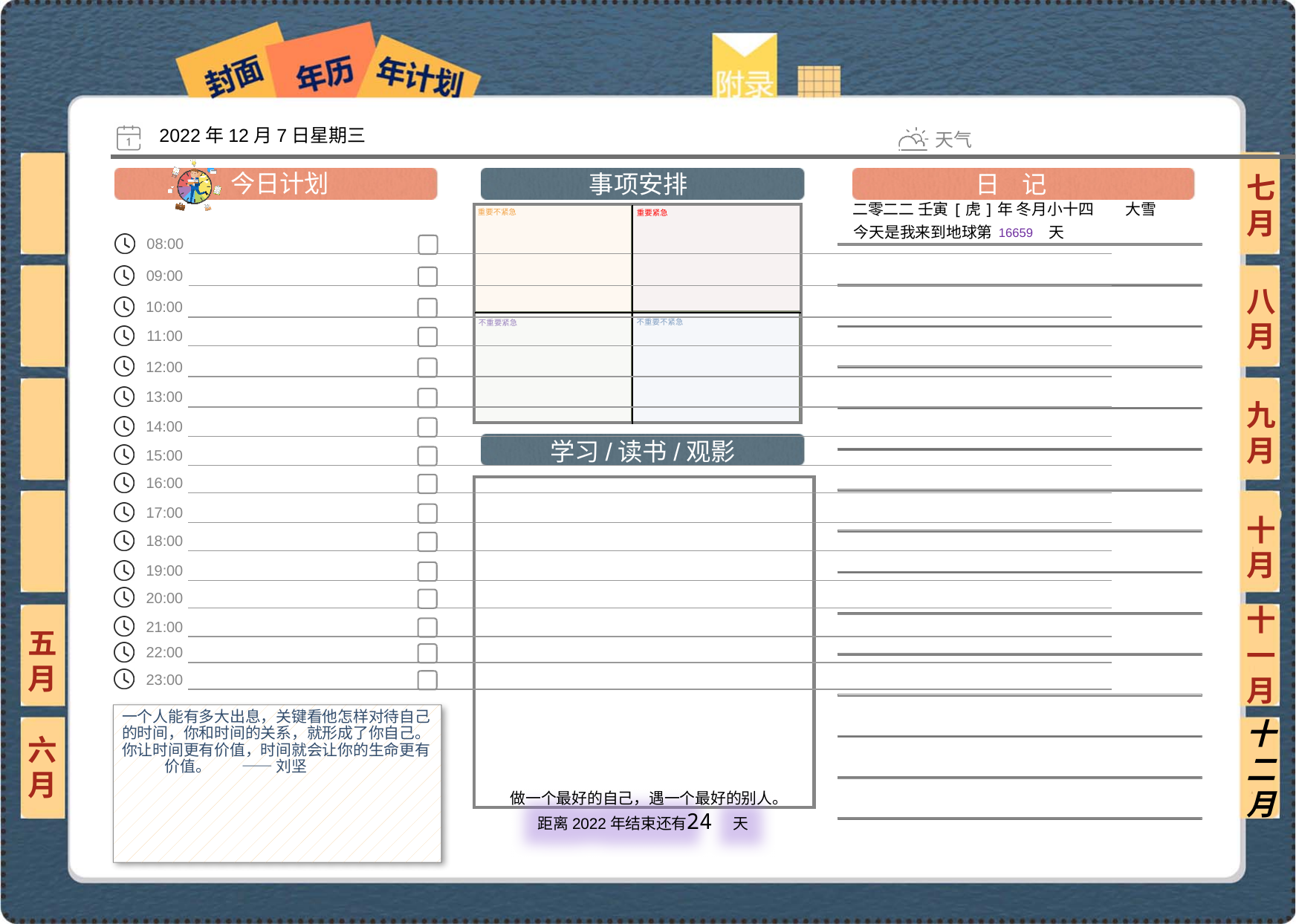

2022年12月7日星期三
七月
二零二二 壬寅[虎]年 冬月小十四         大雪
16659
八月
九月
十月
十一月
五月
一个人能有多大出息，关键看他怎样对待自己的时间，你和时间的关系，就形成了你自己。你让时间更有价值，时间就会让你的生命更有价值。　　—— 刘坚

六月
十二月
24
 做一个最好的自己，遇一个最好的别人。